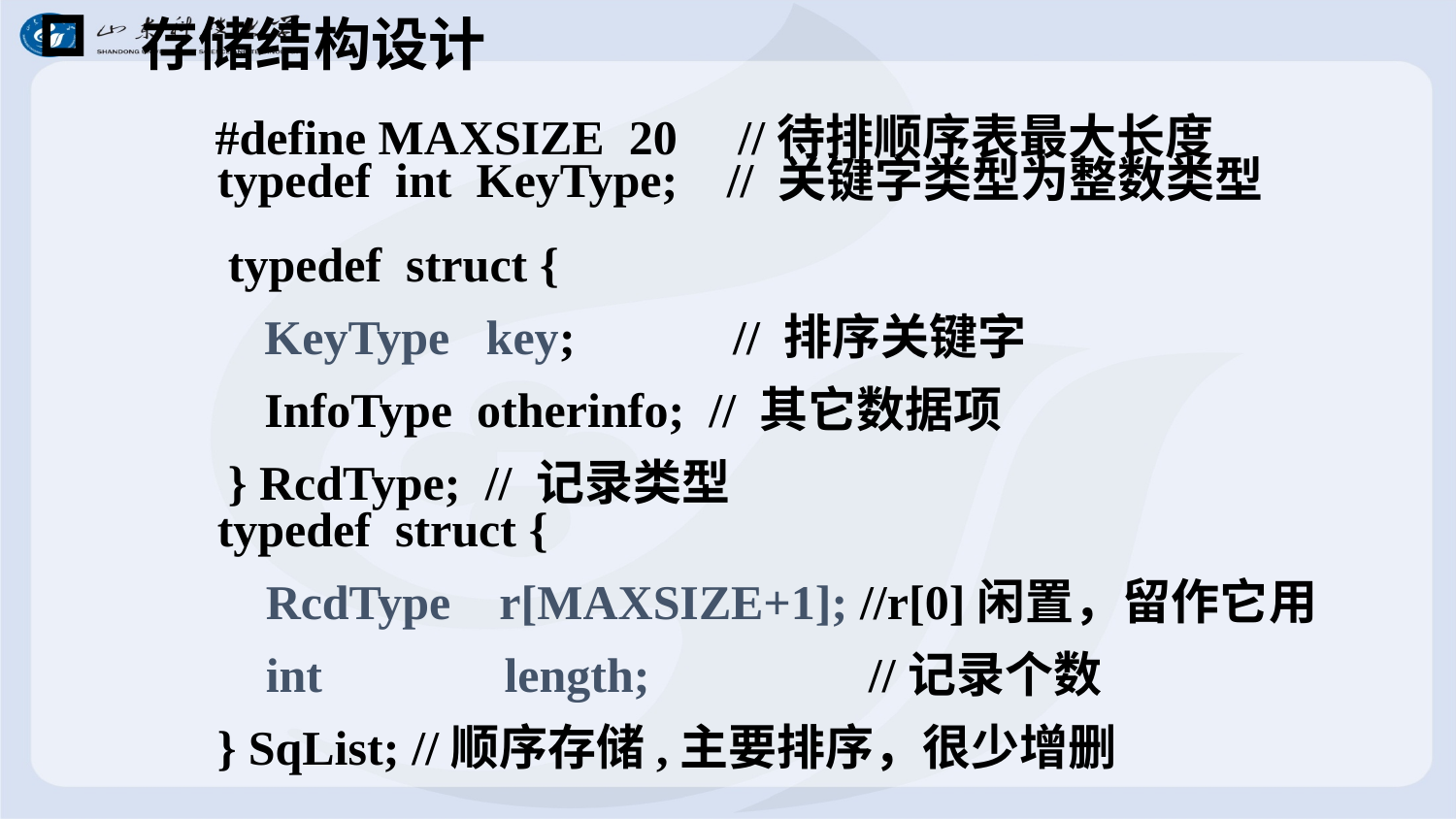

# 存储结构设计
#define MAXSIZE  20     //待排顺序表最大长度
typedef  int  KeyType;    // 关键字类型为整数类型
typedef  struct {
   KeyType   key;             // 排序关键字
   InfoType  otherinfo;  // 其它数据项
} RcdType;  // 记录类型
typedef  struct {
    RcdType    r[MAXSIZE+1]; //r[0]闲置，留作它用
    int               length;                  //记录个数
} SqList; //顺序存储,主要排序，很少增删